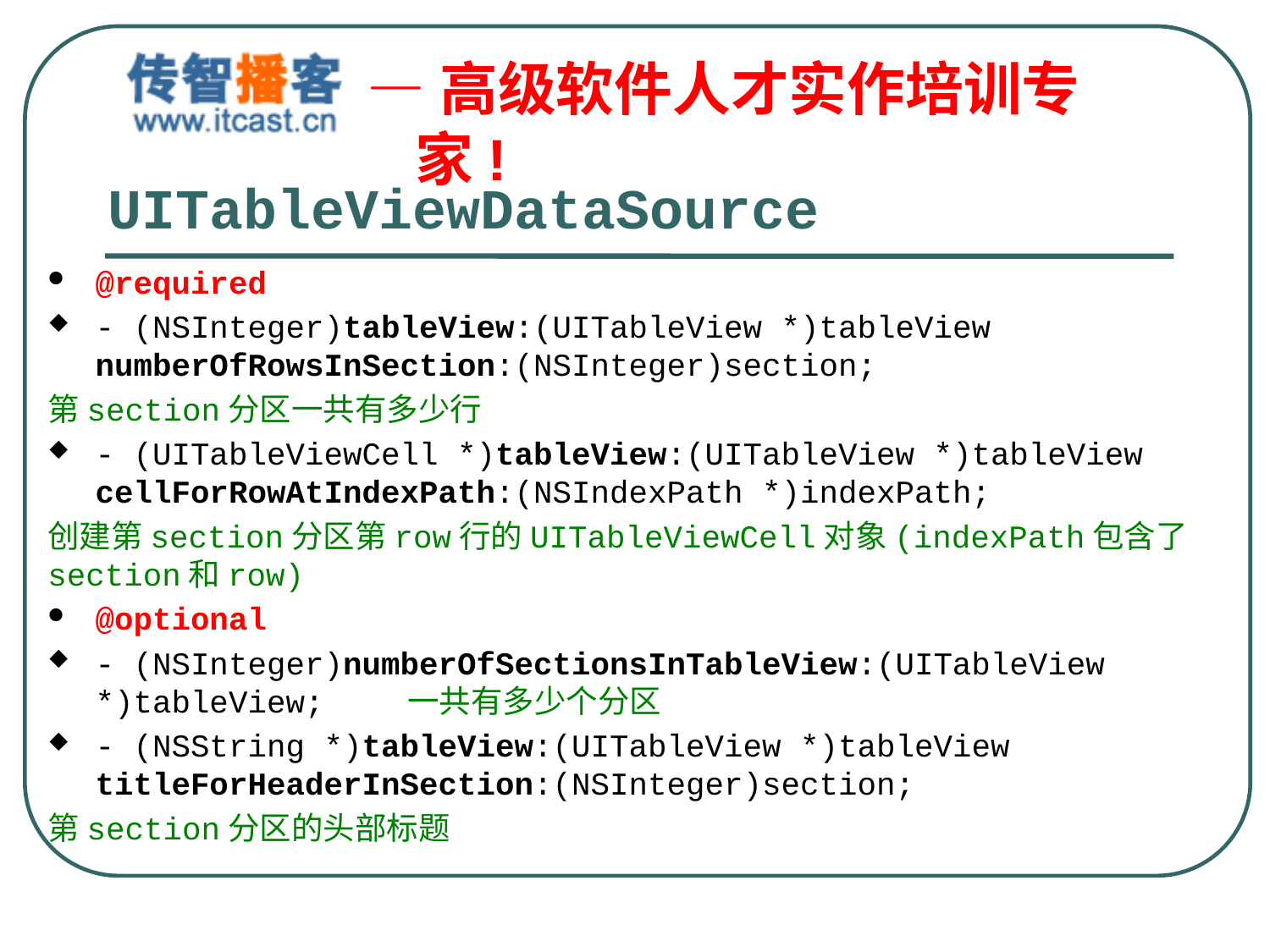

# UITableViewDataSource
@required
- (NSInteger)tableView:(UITableView *)tableView numberOfRowsInSection:(NSInteger)section;
第section分区一共有多少行
- (UITableViewCell *)tableView:(UITableView *)tableView cellForRowAtIndexPath:(NSIndexPath *)indexPath;
创建第section分区第row行的UITableViewCell对象(indexPath包含了section和row)
@optional
- (NSInteger)numberOfSectionsInTableView:(UITableView *)tableView;    一共有多少个分区
- (NSString *)tableView:(UITableView *)tableView titleForHeaderInSection:(NSInteger)section;
第section分区的头部标题